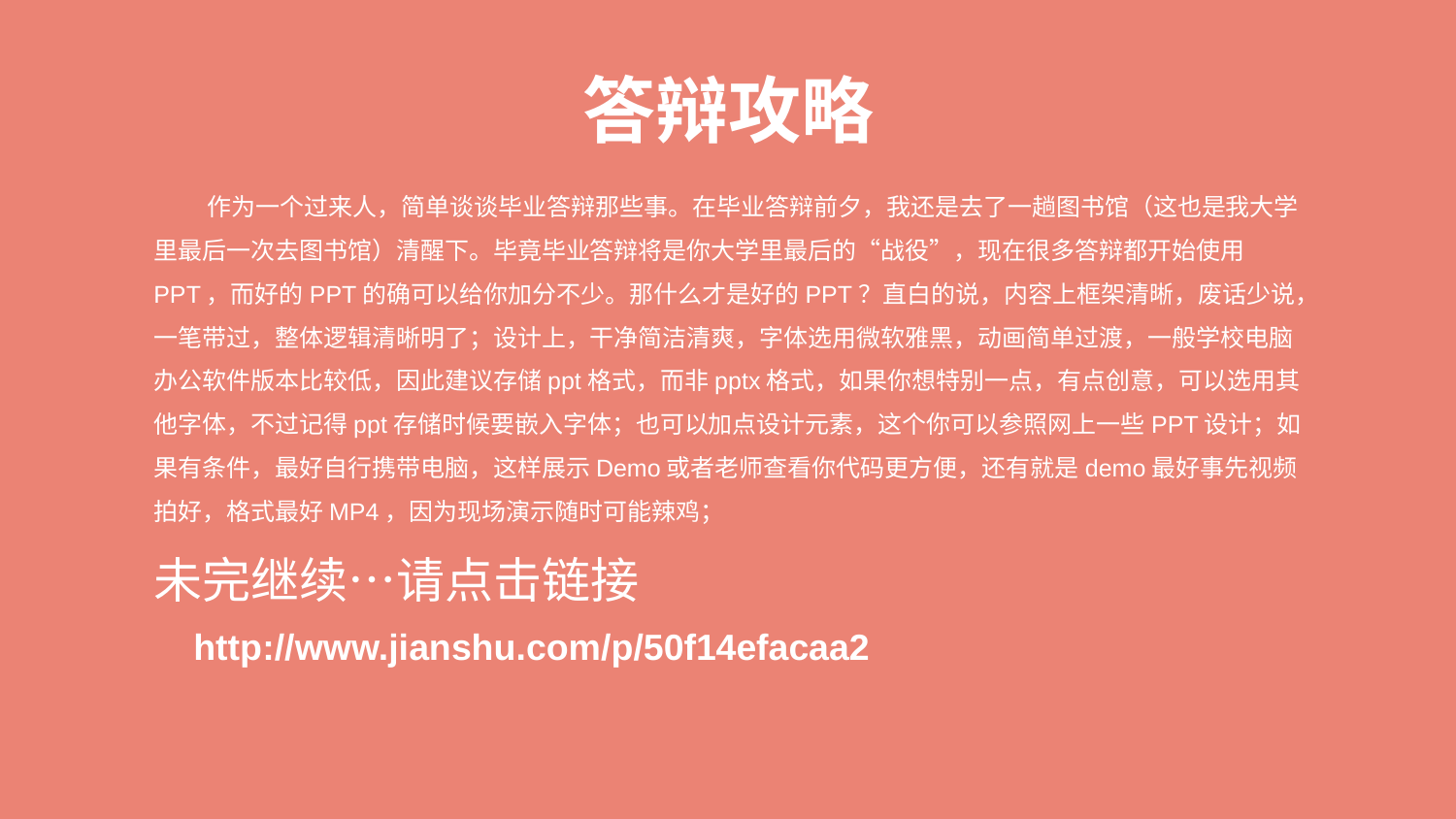

答辩攻略
         作为一个过来人，简单谈谈毕业答辩那些事。在毕业答辩前夕，我还是去了一趟图书馆（这也是我大学里最后一次去图书馆）清醒下。毕竟毕业答辩将是你大学里最后的“战役”，现在很多答辩都开始使用PPT，而好的PPT的确可以给你加分不少。那什么才是好的PPT？直白的说，内容上框架清晰，废话少说，一笔带过，整体逻辑清晰明了；设计上，干净简洁清爽，字体选用微软雅黑，动画简单过渡，一般学校电脑办公软件版本比较低，因此建议存储ppt格式，而非pptx格式，如果你想特别一点，有点创意，可以选用其他字体，不过记得ppt存储时候要嵌入字体；也可以加点设计元素，这个你可以参照网上一些PPT设计；如果有条件，最好自行携带电脑，这样展示Demo或者老师查看你代码更方便，还有就是demo最好事先视频拍好，格式最好MP4，因为现场演示随时可能辣鸡；
未完继续…请点击链接
http://www.jianshu.com/p/50f14efacaa2